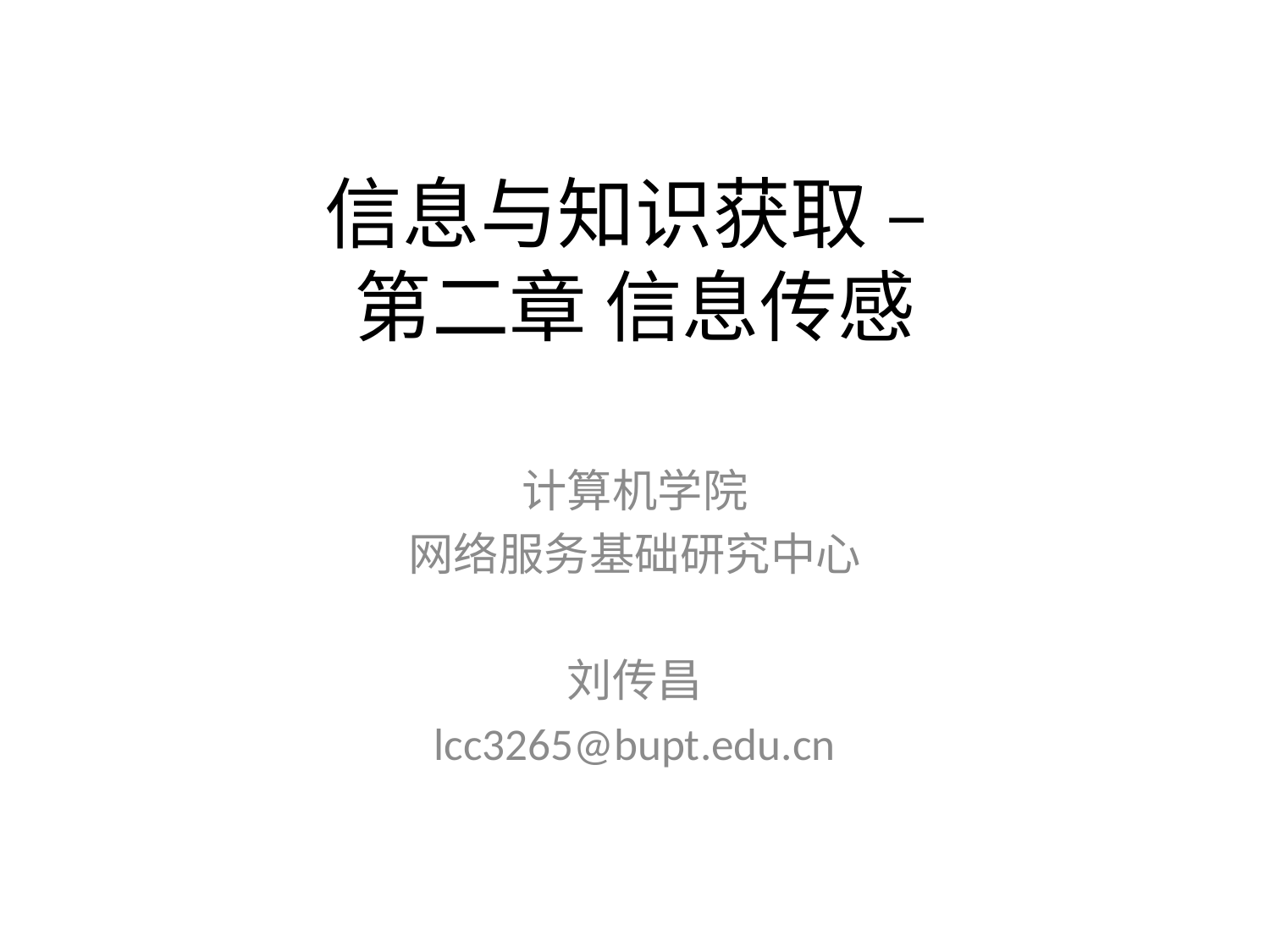

# 信息与知识获取 – 第二章 信息传感
计算机学院
网络服务基础研究中心

刘传昌
lcc3265@bupt.edu.cn